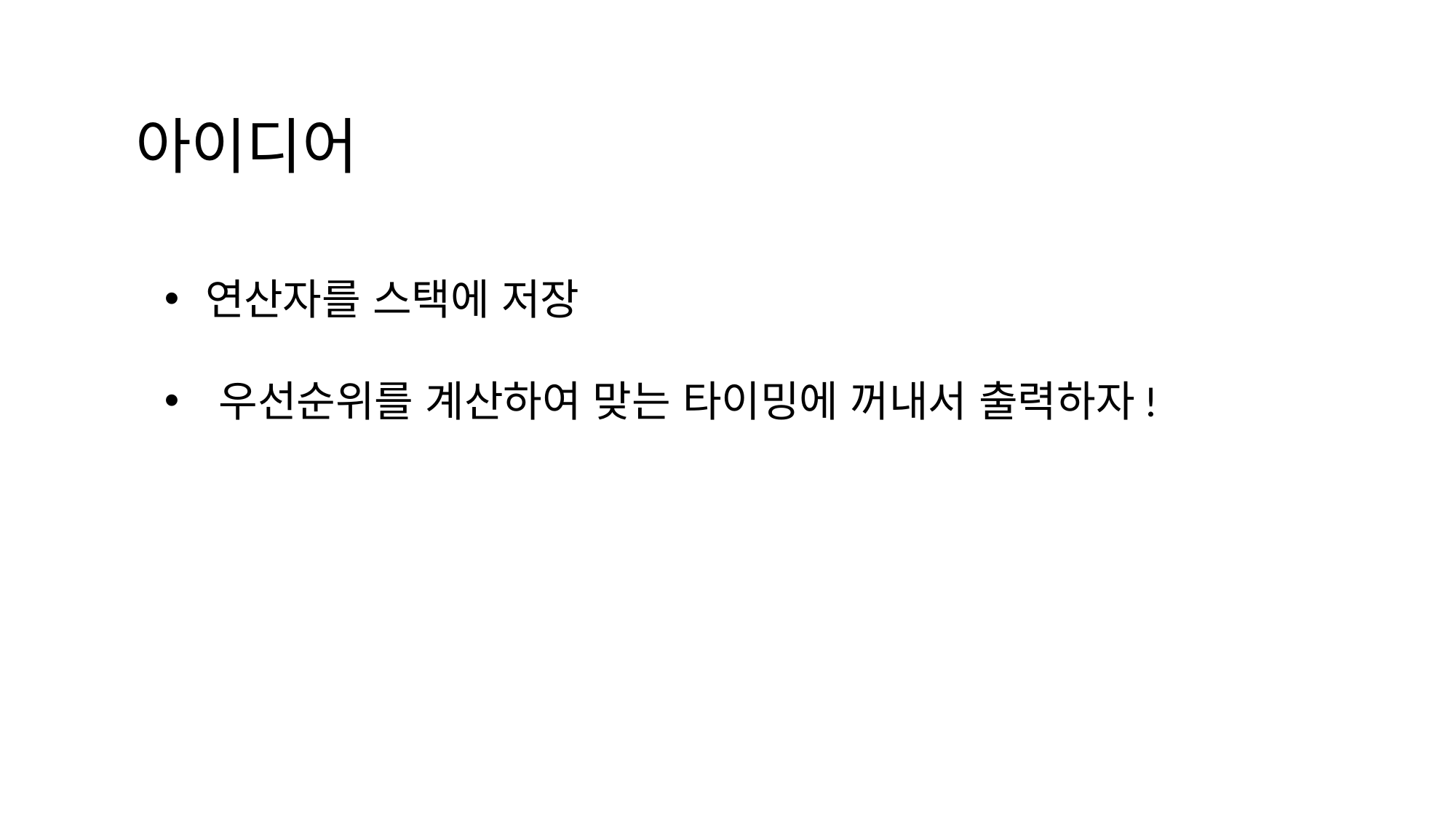

아이디어
연산자를 스택에 저장

우선순위를 계산하여 맞는 타이밍에 꺼내서 출력하자!